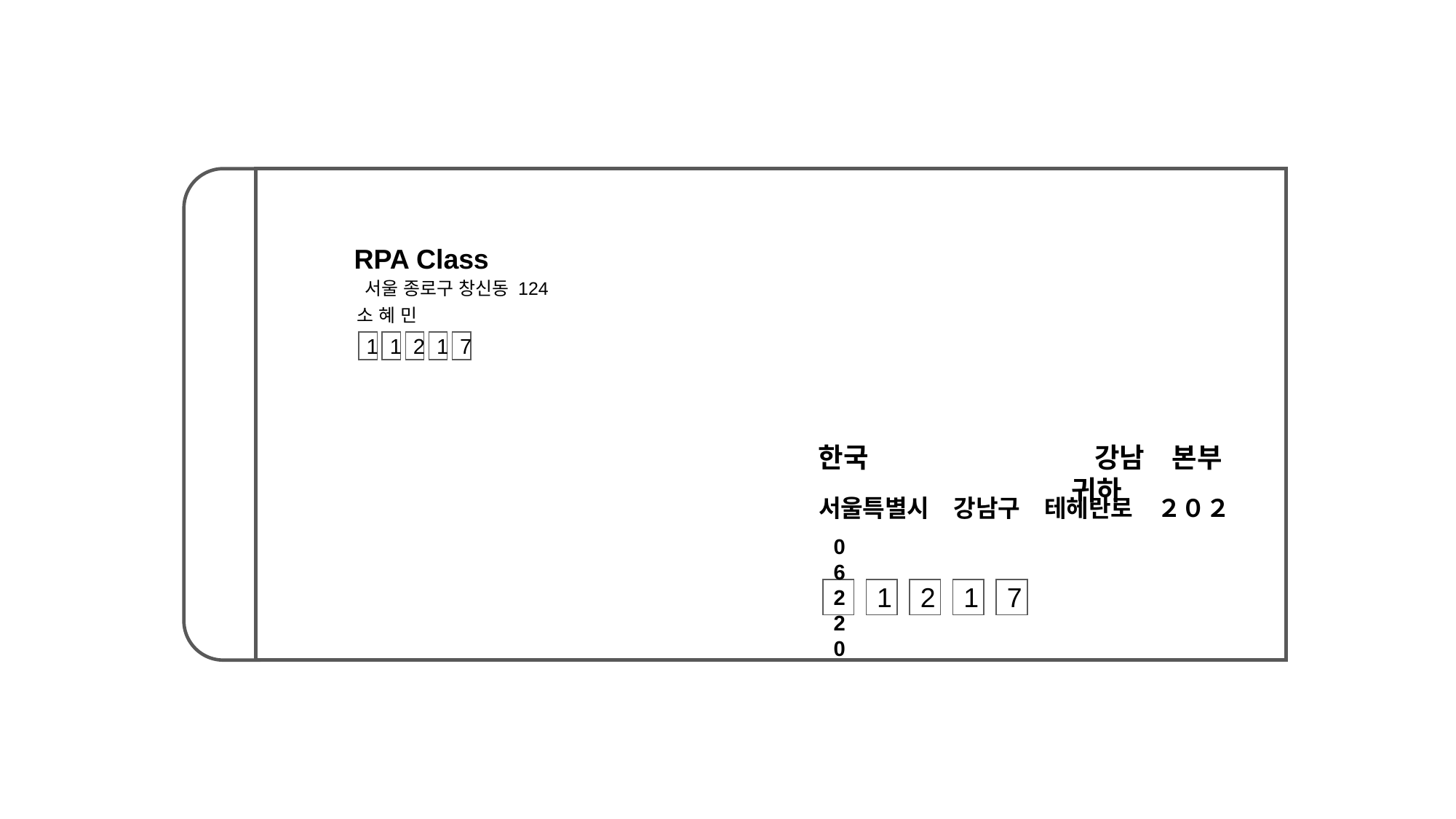

RPA Class
서울 종로구 창신동 124
소 혜 민
1
1
2
1
7
한국　　　　　　　　 강남　본부　　　　　　　　　　 귀하
서울특별시　강남구　테헤란로　２０２
06220
1
2
1
7